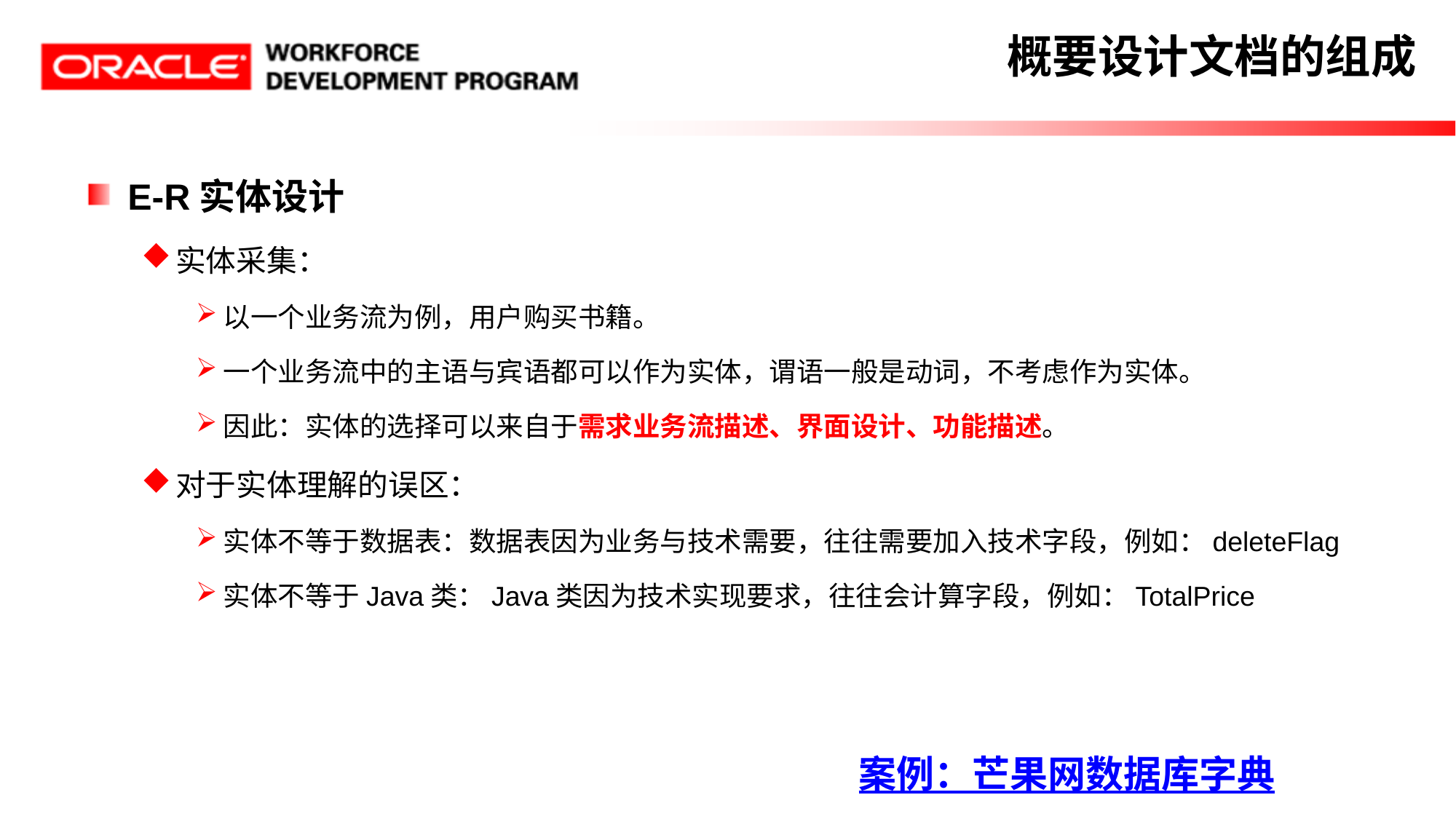

# 概要设计文档的组成
E-R实体设计
实体采集：
以一个业务流为例，用户购买书籍。
一个业务流中的主语与宾语都可以作为实体，谓语一般是动词，不考虑作为实体。
因此：实体的选择可以来自于需求业务流描述、界面设计、功能描述。
对于实体理解的误区：
实体不等于数据表：数据表因为业务与技术需要，往往需要加入技术字段，例如：deleteFlag
实体不等于Java类：Java类因为技术实现要求，往往会计算字段，例如：TotalPrice

案例：芒果网数据库字典